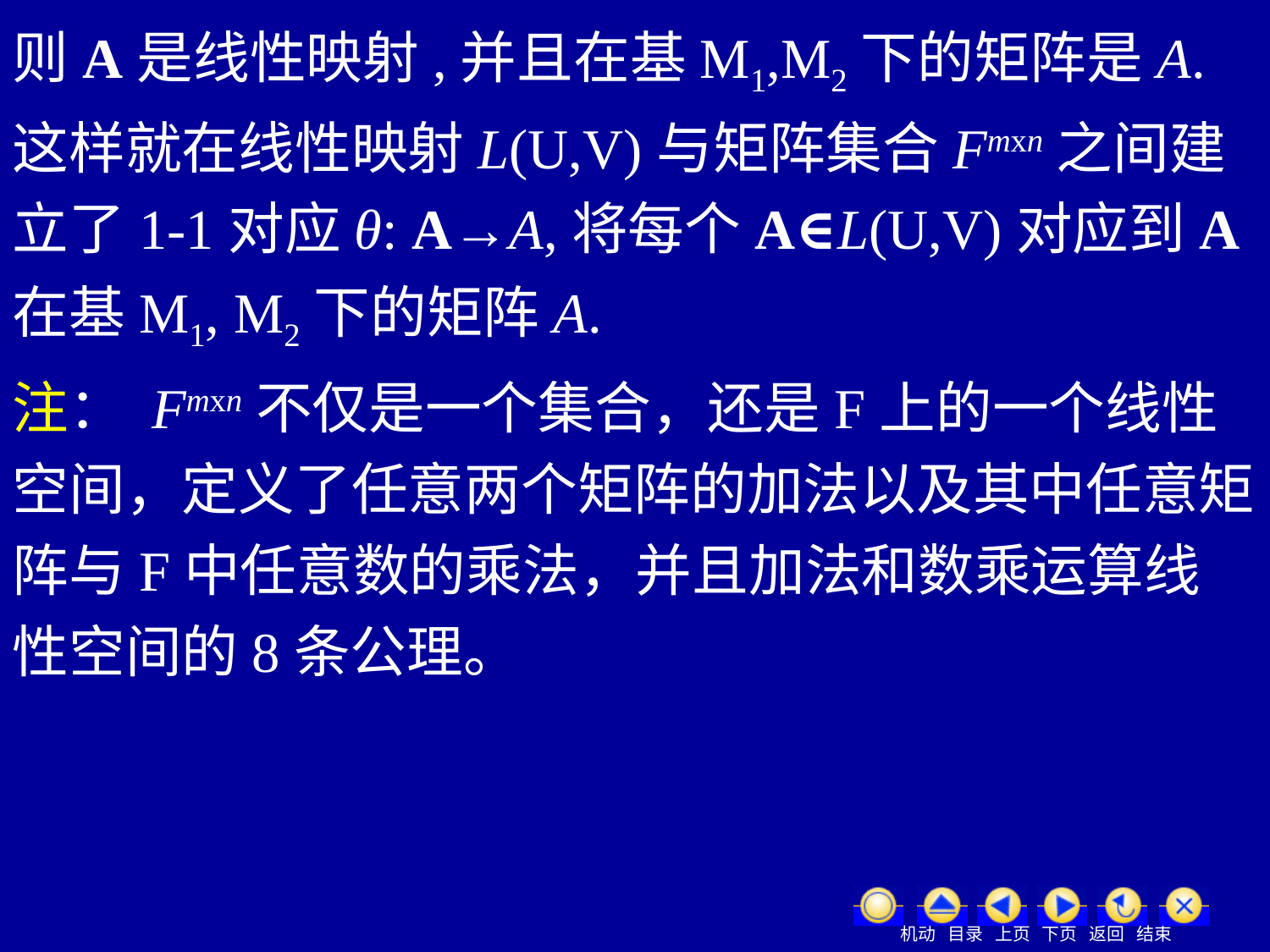

则A是线性映射,并且在基M1,M2下的矩阵是A.这样就在线性映射L(U,V)与矩阵集合Fmxn之间建立了1-1对应θ: A→A,将每个A∈L(U,V)对应到A在基M1, M2下的矩阵A.
注： Fmxn不仅是一个集合，还是F上的一个线性空间，定义了任意两个矩阵的加法以及其中任意矩阵与F中任意数的乘法，并且加法和数乘运算线性空间的8条公理。